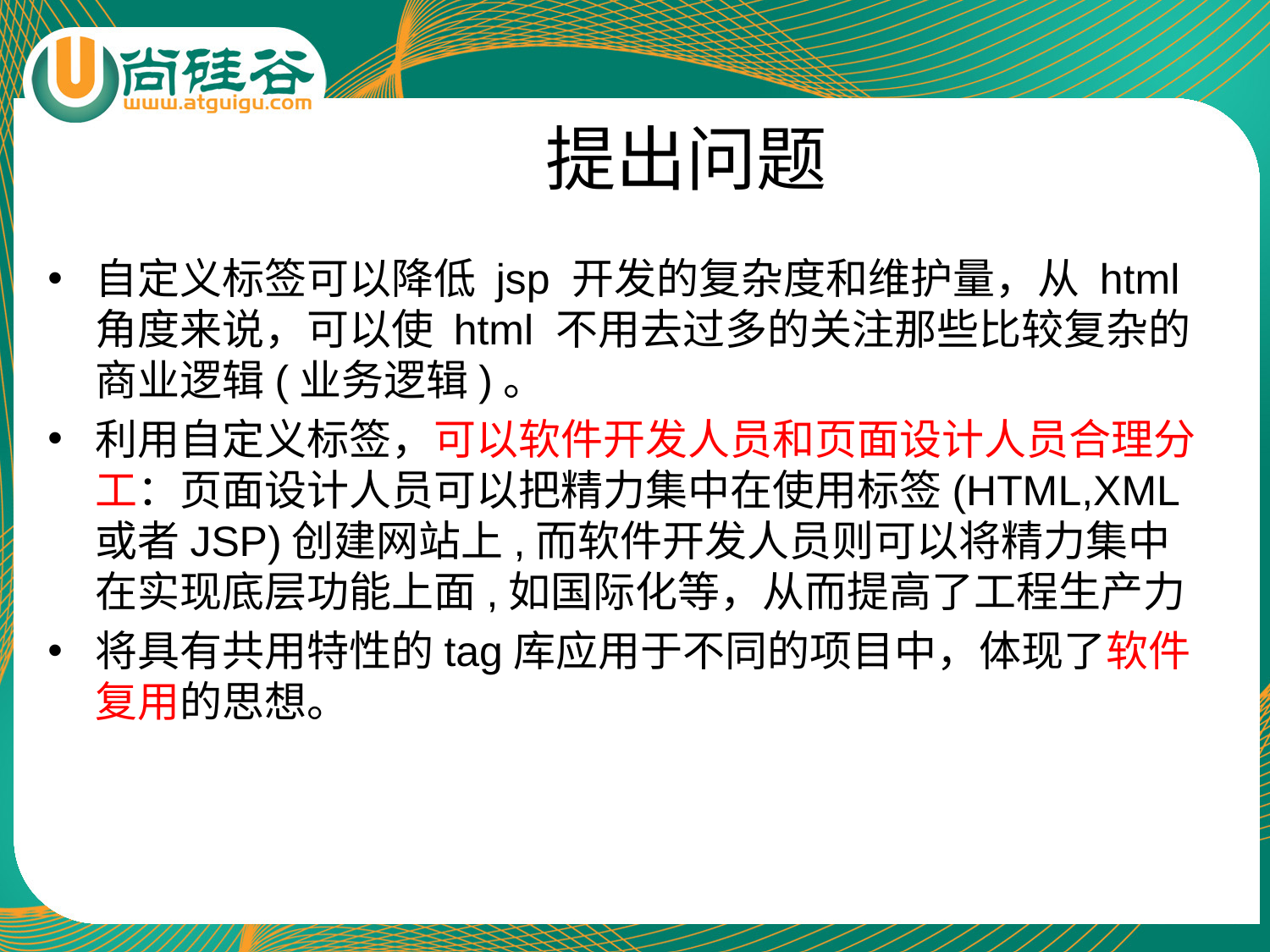

# 提出问题
自定义标签可以降低 jsp 开发的复杂度和维护量，从 html 角度来说，可以使 html 不用去过多的关注那些比较复杂的商业逻辑(业务逻辑)。
利用自定义标签，可以软件开发人员和页面设计人员合理分工：页面设计人员可以把精力集中在使用标签(HTML,XML或者JSP)创建网站上,而软件开发人员则可以将精力集中在实现底层功能上面,如国际化等，从而提高了工程生产力
将具有共用特性的tag库应用于不同的项目中，体现了软件复用的思想。